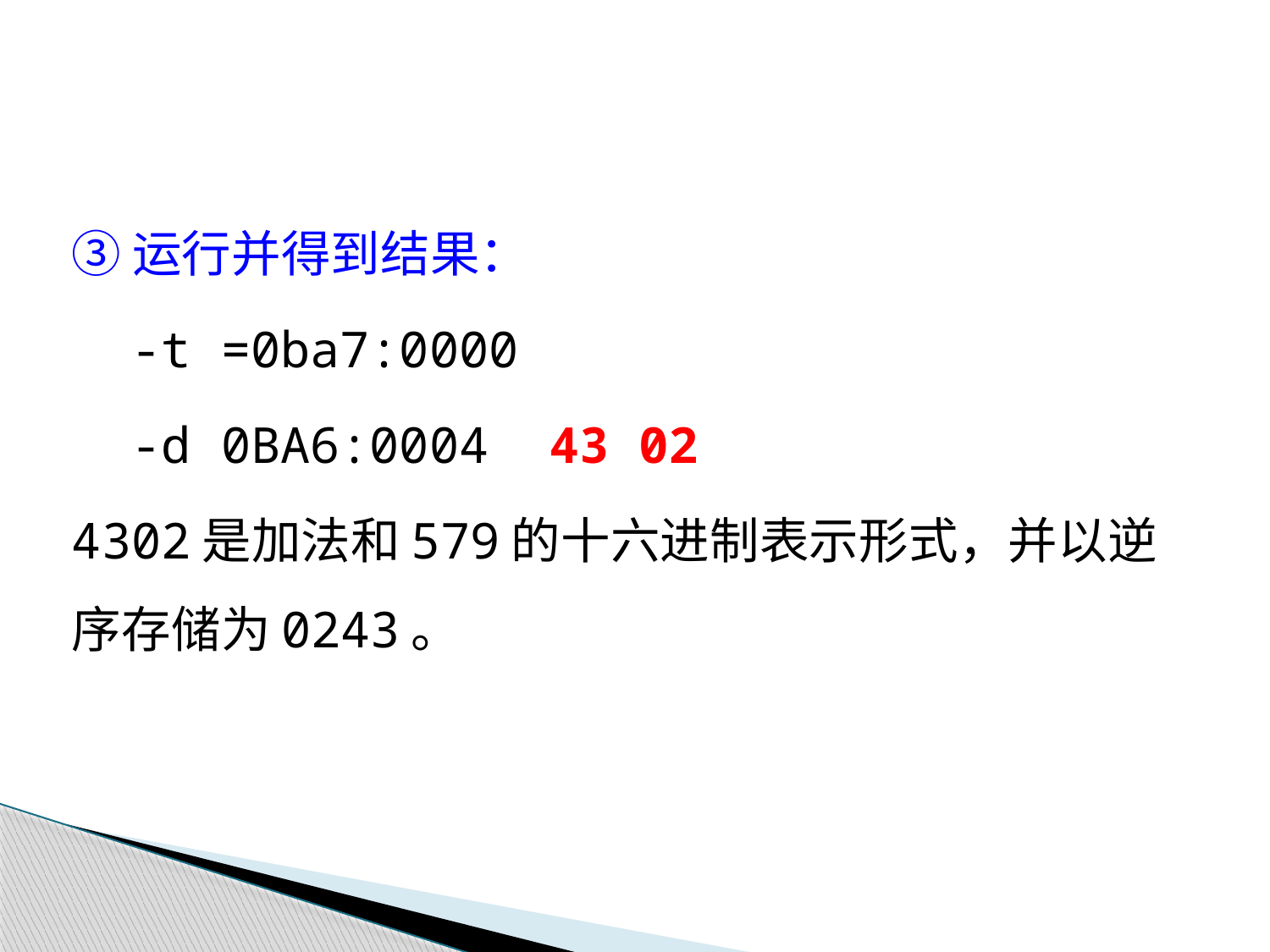

③运行并得到结果：
  -t =0ba7:0000
  -d 0BA6:0004  43 02
	4302是加法和579的十六进制表示形式，并以逆序存储为0243。